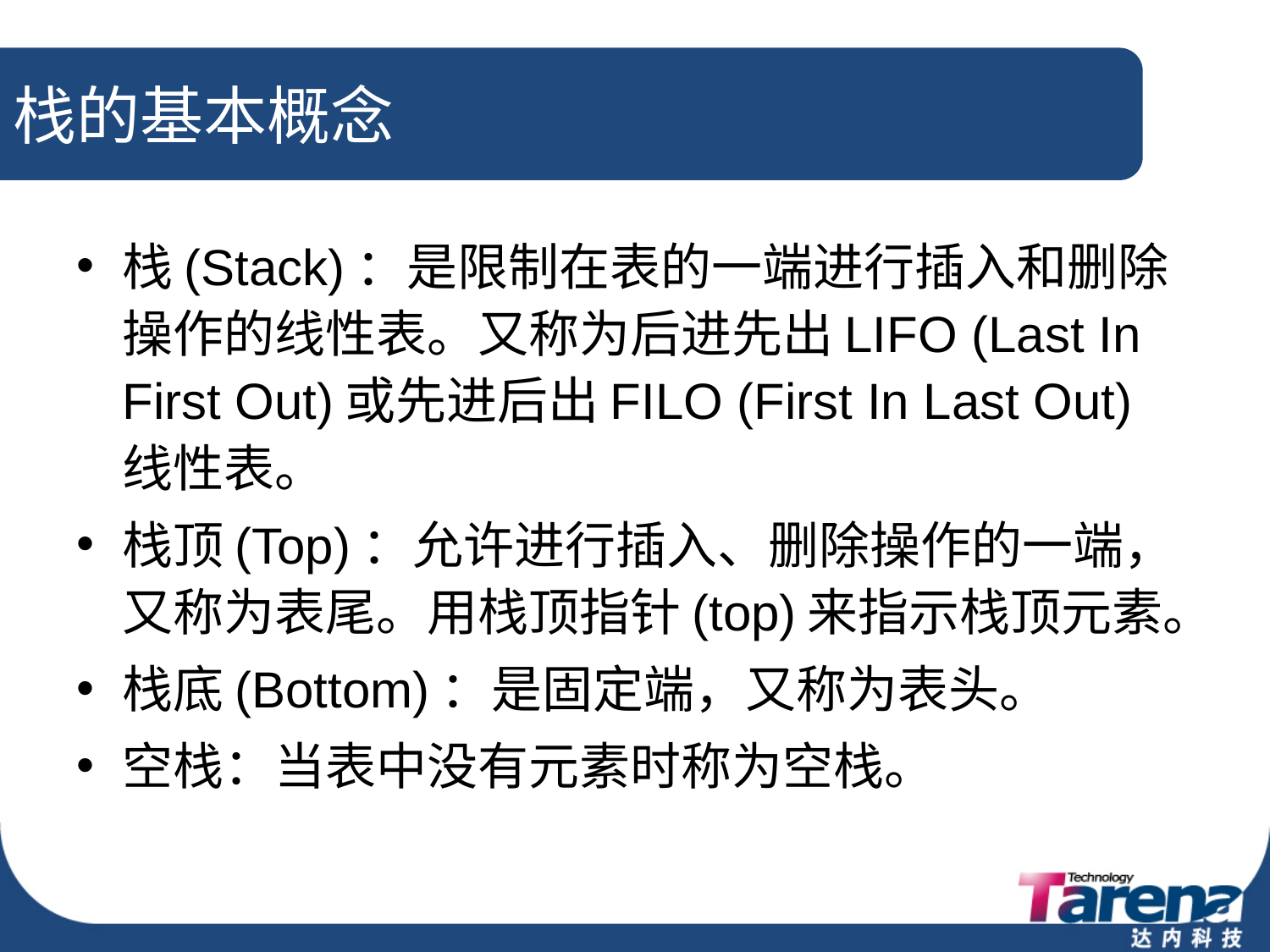

# 栈的基本概念
栈(Stack)：是限制在表的一端进行插入和删除操作的线性表。又称为后进先出LIFO (Last In First Out)或先进后出FILO (First In Last Out)线性表。
栈顶(Top)：允许进行插入、删除操作的一端，又称为表尾。用栈顶指针(top)来指示栈顶元素。
栈底(Bottom)：是固定端，又称为表头。
空栈：当表中没有元素时称为空栈。